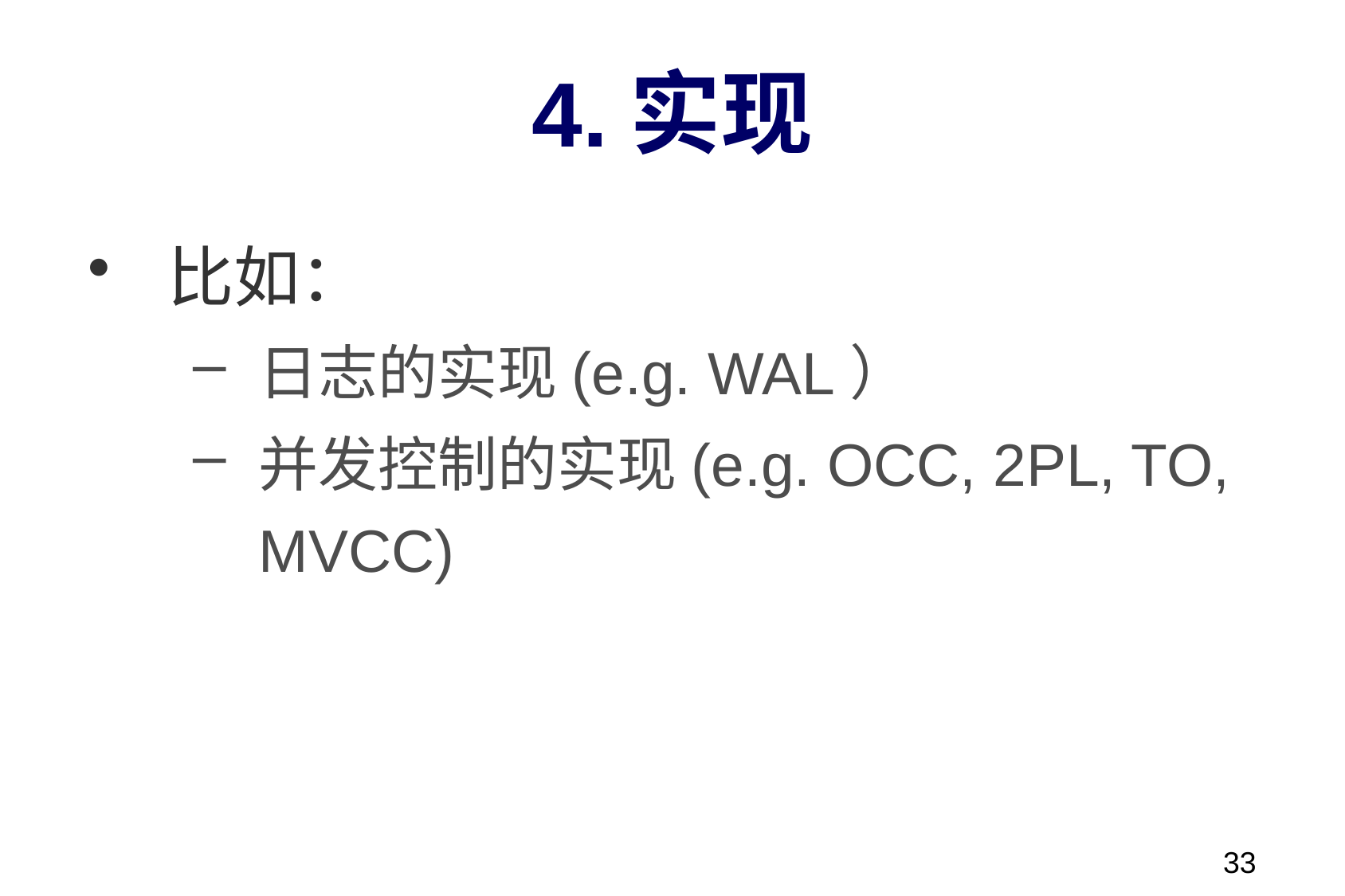

# 4.实现
比如：
日志的实现(e.g. WAL）
并发控制的实现(e.g. OCC, 2PL, TO, MVCC)

33